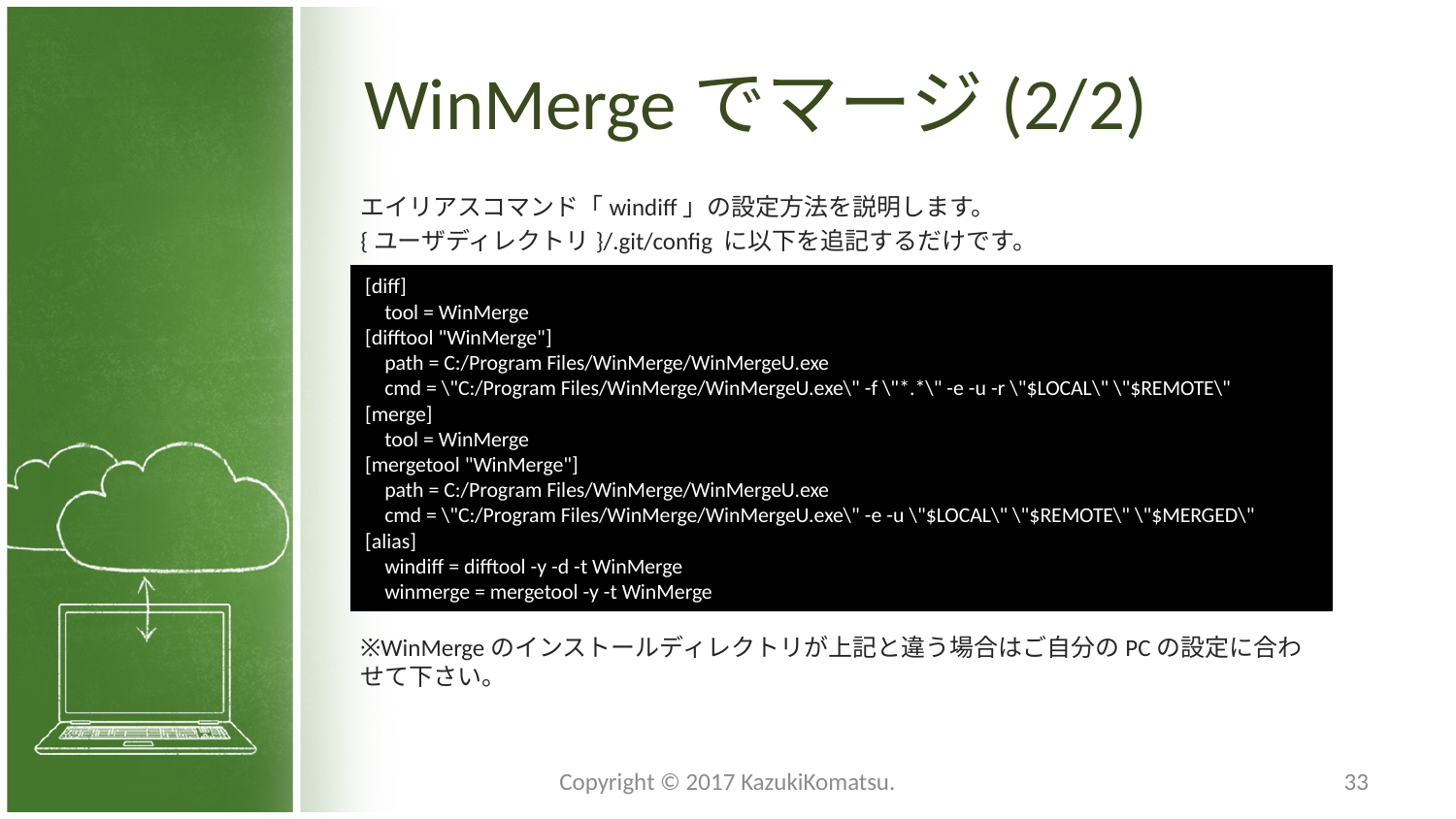

# WinMergeでマージ(2/2)
エイリアスコマンド「windiff」の設定方法を説明します。
{ユーザディレクトリ}/.git/config に以下を追記するだけです。

※WinMergeのインストールディレクトリが上記と違う場合はご自分のPCの設定に合わせて下さい。
[diff]
    tool = WinMerge
[difftool "WinMerge"]
    path = C:/Program Files/WinMerge/WinMergeU.exe
    cmd = \"C:/Program Files/WinMerge/WinMergeU.exe\" -f \"*.*\" -e -u -r \"$LOCAL\" \"$REMOTE\"
[merge]
    tool = WinMerge
[mergetool "WinMerge"]
    path = C:/Program Files/WinMerge/WinMergeU.exe
    cmd = \"C:/Program Files/WinMerge/WinMergeU.exe\" -e -u \"$LOCAL\" \"$REMOTE\" \"$MERGED\"
[alias]
    windiff = difftool -y -d -t WinMerge
    winmerge = mergetool -y -t WinMerge
Copyright © 2017 KazukiKomatsu.
33